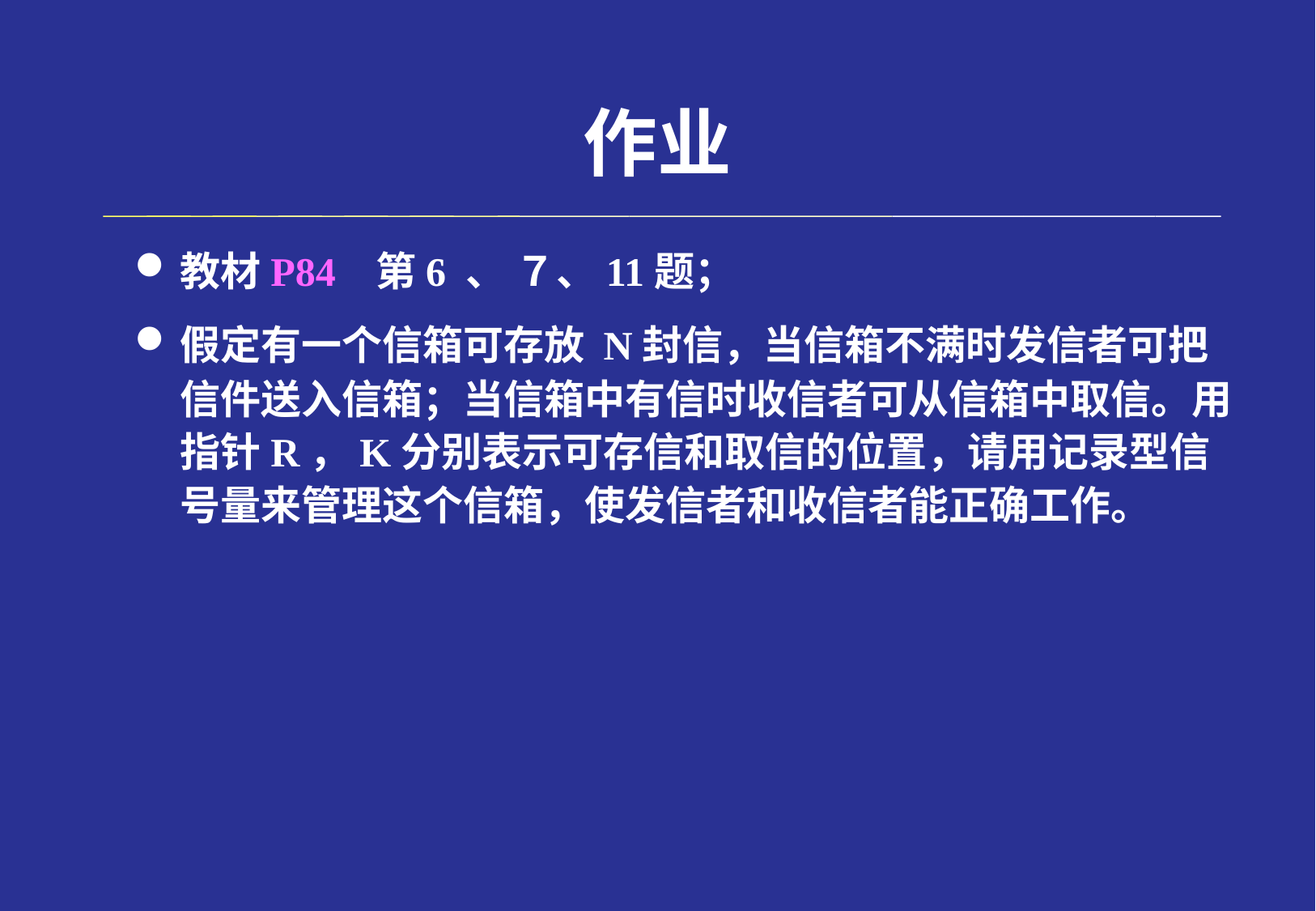

# 作业
教材P84   第6 、 ７、11题；
假定有一个信箱可存放 N封信，当信箱不满时发信者可把信件送入信箱；当信箱中有信时收信者可从信箱中取信。用指针R，K分别表示可存信和取信的位置，请用记录型信号量来管理这个信箱，使发信者和收信者能正确工作。